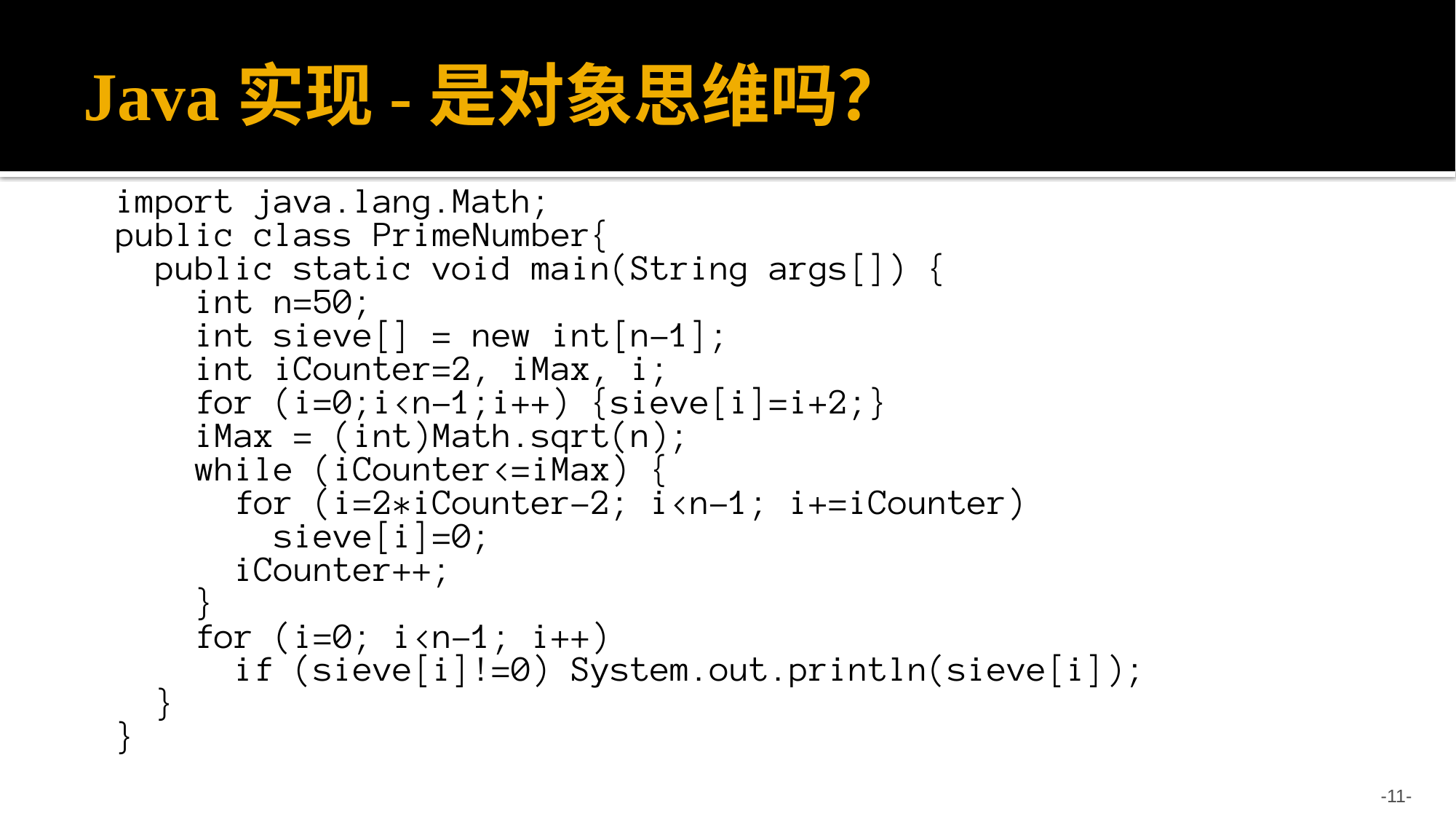

# Java实现-是对象思维吗？
import java.lang.Math;
public class PrimeNumber{
  public static void main(String args[]) {
    int n=50;
    int sieve[] = new int[n-1];
    int iCounter=2, iMax, i;
    for (i=0;i<n-1;i++) {sieve[i]=i+2;}
    iMax = (int)Math.sqrt(n);
    while (iCounter<=iMax) {
      for (i=2*iCounter-2; i<n-1; i+=iCounter)
        sieve[i]=0;
      iCounter++;
    }
    for (i=0; i<n-1; i++)
      if (sieve[i]!=0) System.out.println(sieve[i]);
  }
}
-11-